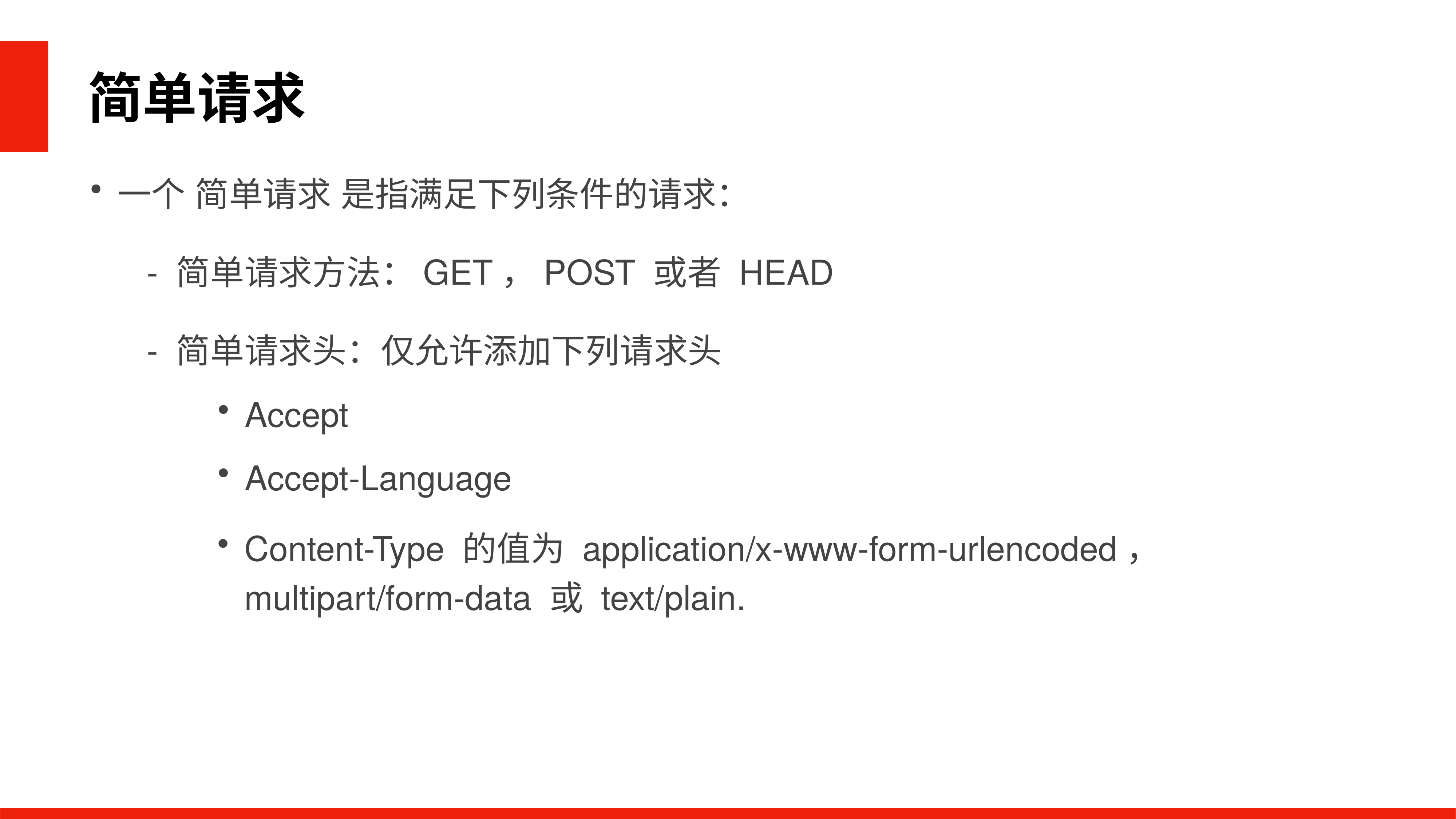

简单请求
一个 简单请求 是指满足下列条件的请求：
- 简单请求方法：GET，POST 或者 HEAD
- 简单请求头：仅允许添加下列请求头
Accept
Accept-Language
Content-Type 的值为 application/x-www-form-urlencoded， multipart/form-data 或 text/plain.
24